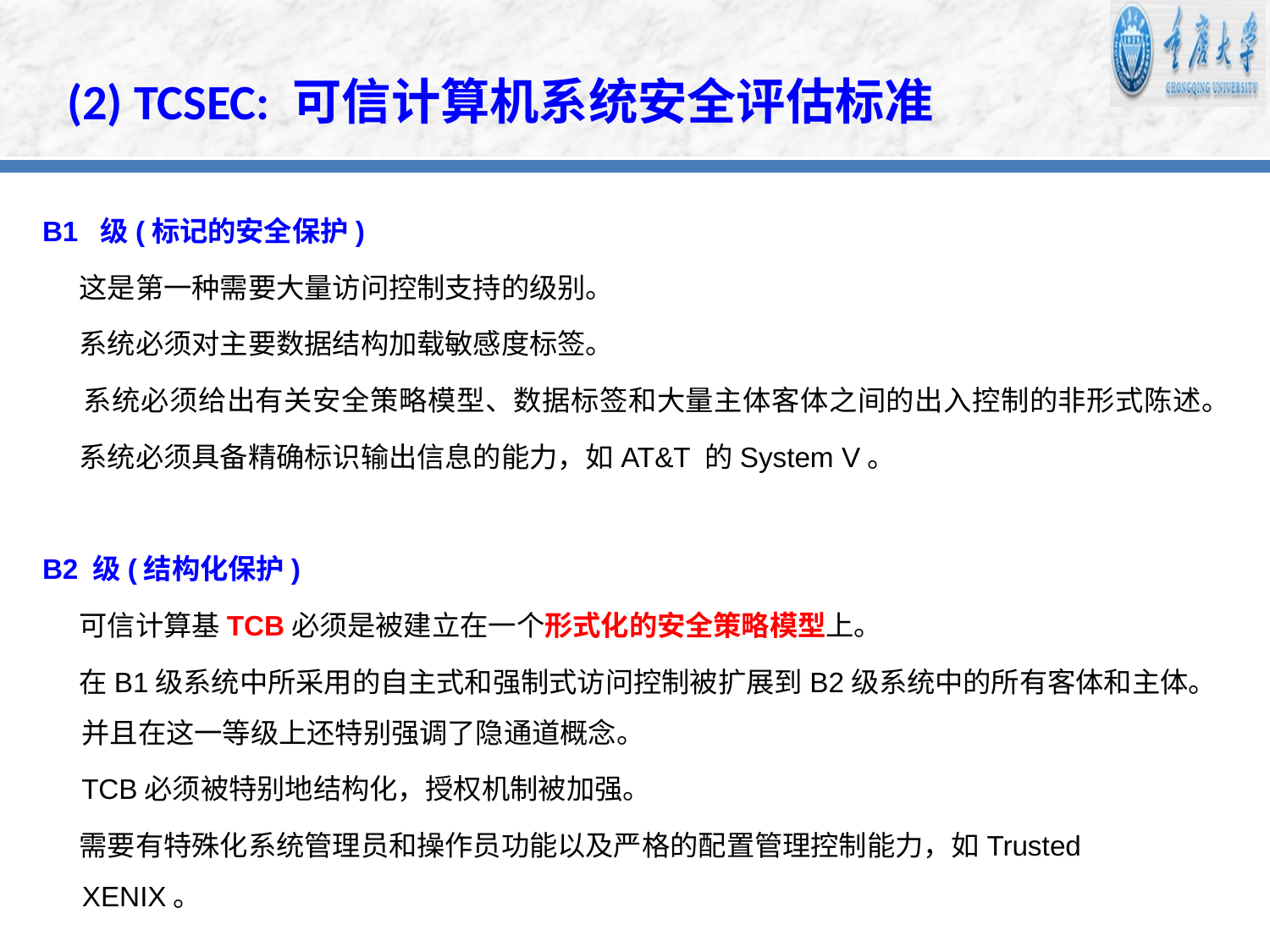

(2) TCSEC: 可信计算机系统安全评估标准
 B1  级(标记的安全保护)
      这是第一种需要大量访问控制支持的级别。
      系统必须对主要数据结构加载敏感度标签。
      系统必须给出有关安全策略模型、数据标签和大量主体客体之间的出入控制的非形式陈述。
      系统必须具备精确标识输出信息的能力，如AT&T 的System V。

 B2 级(结构化保护)
      可信计算基TCB必须是被建立在一个形式化的安全策略模型上。
      在B1级系统中所采用的自主式和强制式访问控制被扩展到B2级系统中的所有客体和主体。并且在这一等级上还特别强调了隐通道概念。
      TCB必须被特别地结构化，授权机制被加强。
      需要有特殊化系统管理员和操作员功能以及严格的配置管理控制能力，如Trusted XENIX。